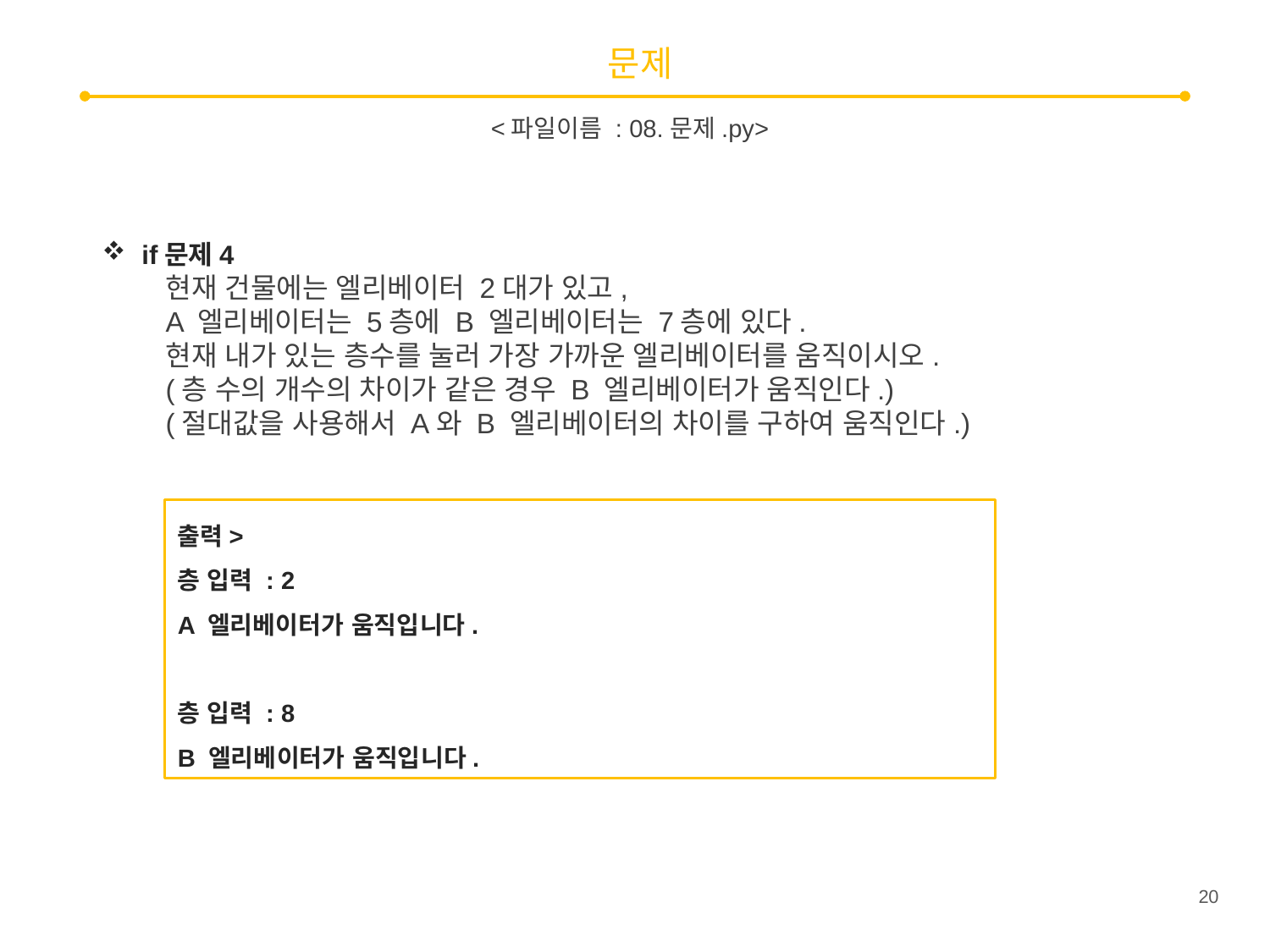

# 문제
<파일이름 : 08.문제.py>
if문제4
현재 건물에는 엘리베이터 2대가 있고,
A 엘리베이터는 5층에 B 엘리베이터는 7층에 있다.
현재 내가 있는 층수를 눌러 가장 가까운 엘리베이터를 움직이시오.
(층 수의 개수의 차이가 같은 경우 B 엘리베이터가 움직인다.)
(절대값을 사용해서 A와 B 엘리베이터의 차이를 구하여 움직인다.)
출력>
층 입력 : 2
A 엘리베이터가 움직입니다.

층 입력 : 8
B 엘리베이터가 움직입니다.